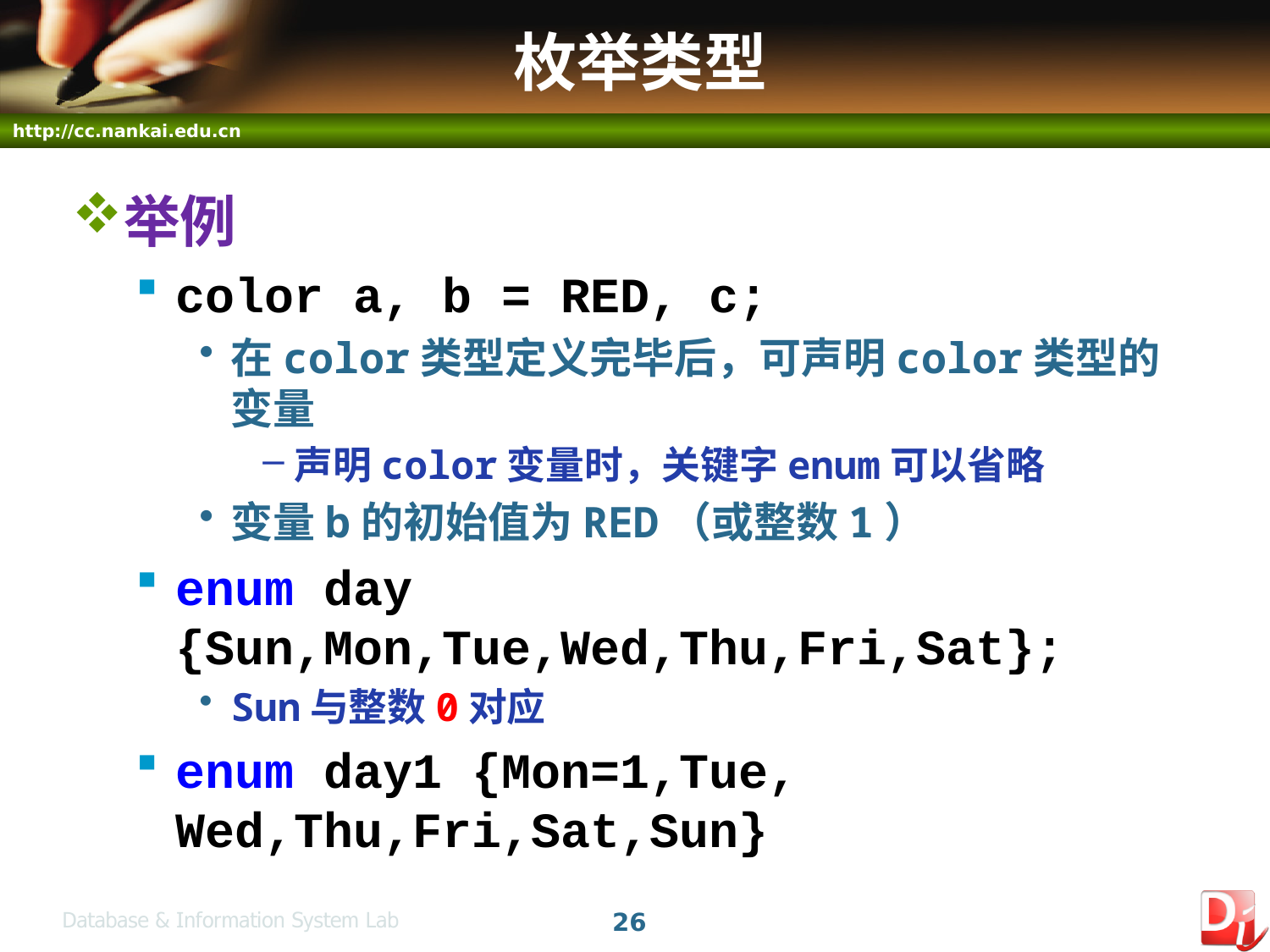

# 枚举类型
举例
color a, b = RED, c;
在color类型定义完毕后，可声明color类型的变量
声明color变量时，关键字enum可以省略
变量b的初始值为RED（或整数1）
enum day {Sun,Mon,Tue,Wed,Thu,Fri,Sat};
Sun与整数0对应
enum day1 {Mon=1,Tue, Wed,Thu,Fri,Sat,Sun}
26
Database & Information System Lab